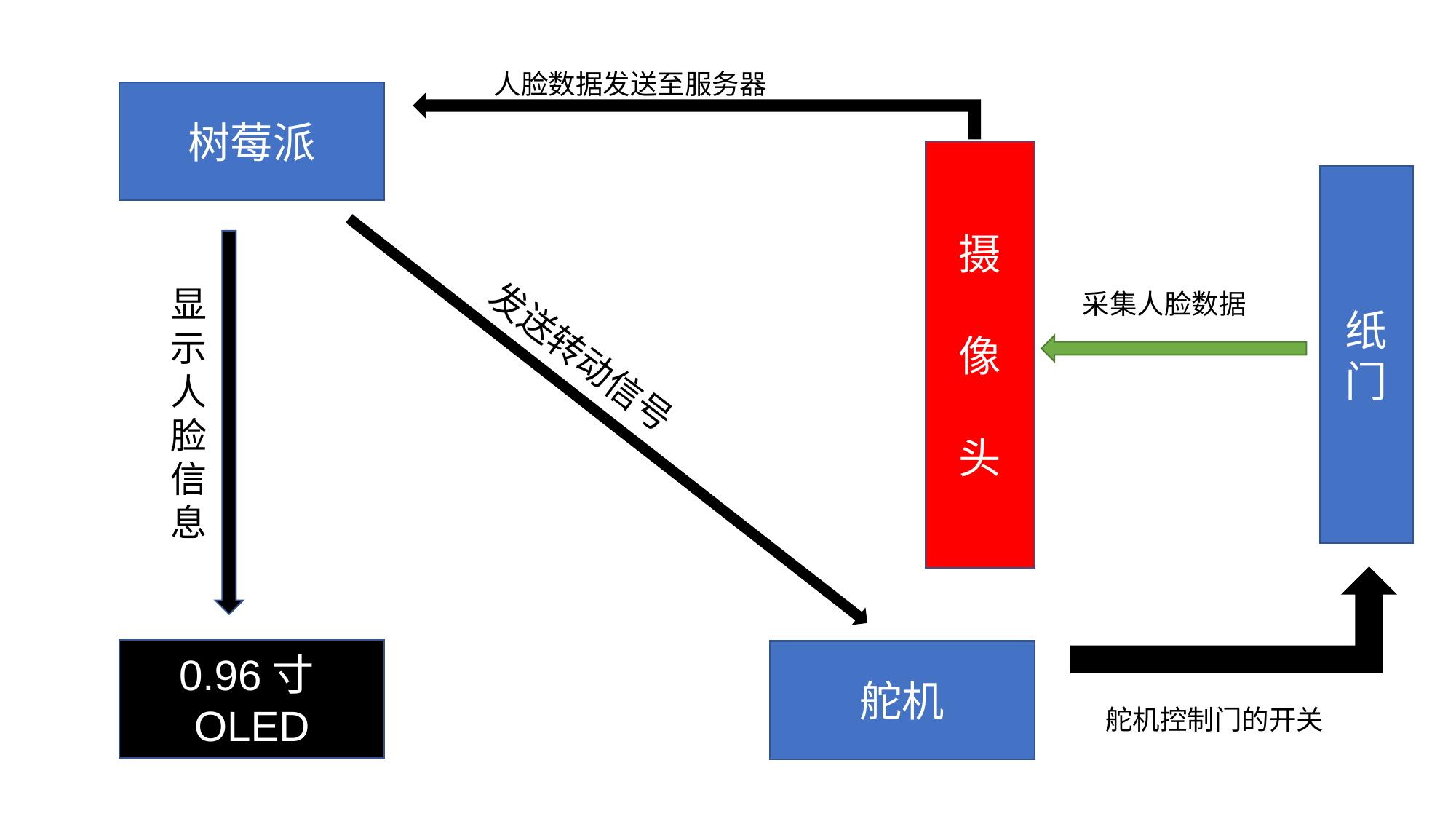

人脸数据发送至服务器
树莓派
摄

像

头
纸门

显
示
人
脸
信
息
采集人脸数据

发送转动信号

0.96寸OLED
舵机
舵机控制门的开关